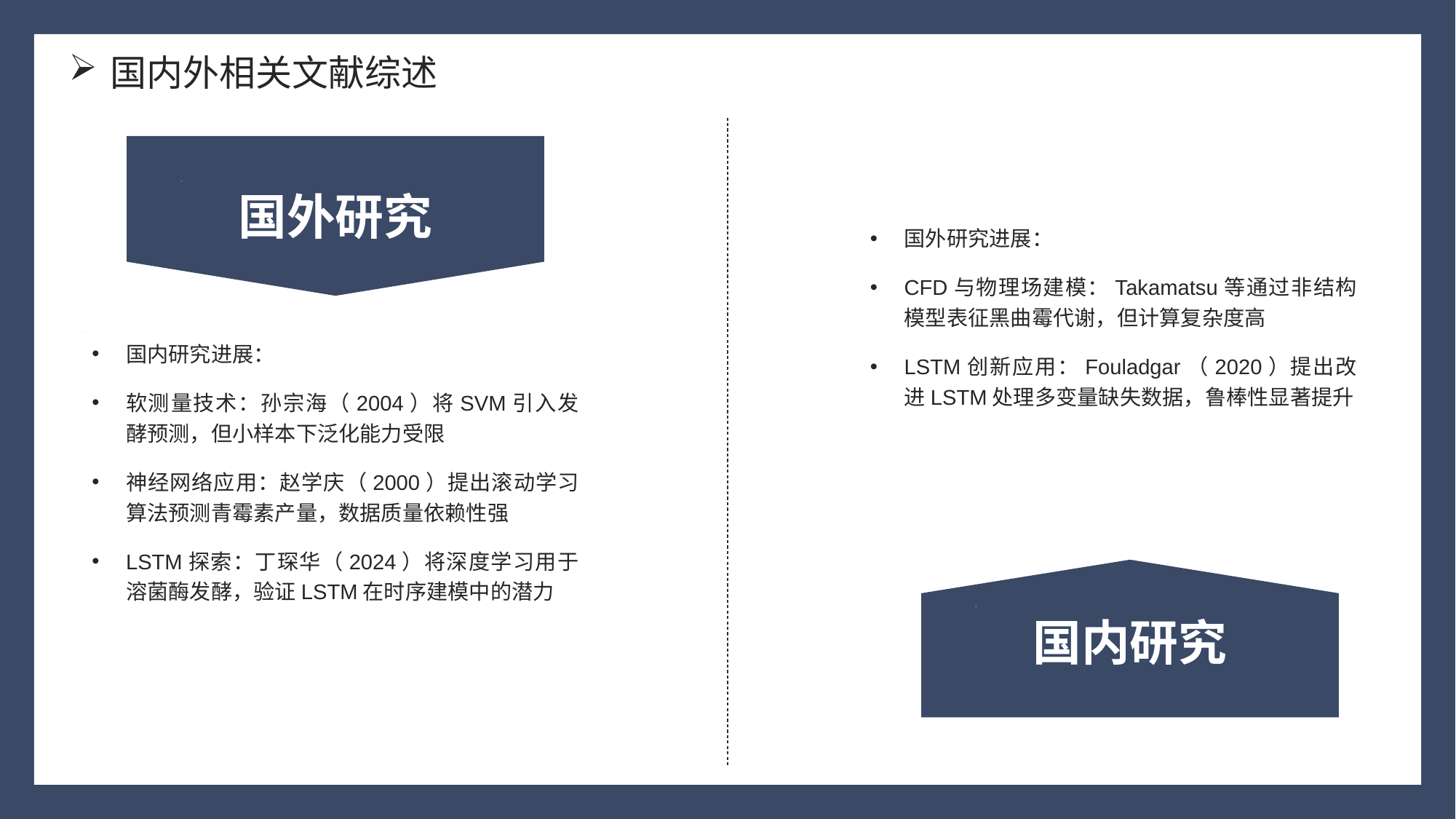

国内外相关文献综述
国外研究
国外研究进展：
CFD与物理场建模：Takamatsu等通过非结构模型表征黑曲霉代谢，但计算复杂度高
LSTM创新应用：Fouladgar（2020）提出改进LSTM处理多变量缺失数据，鲁棒性显著提升
国内研究进展：
软测量技术：孙宗海（2004）将SVM引入发酵预测，但小样本下泛化能力受限
神经网络应用：赵学庆（2000）提出滚动学习算法预测青霉素产量，数据质量依赖性强
LSTM探索：丁琛华（2024）将深度学习用于溶菌酶发酵，验证LSTM在时序建模中的潜力

国内研究